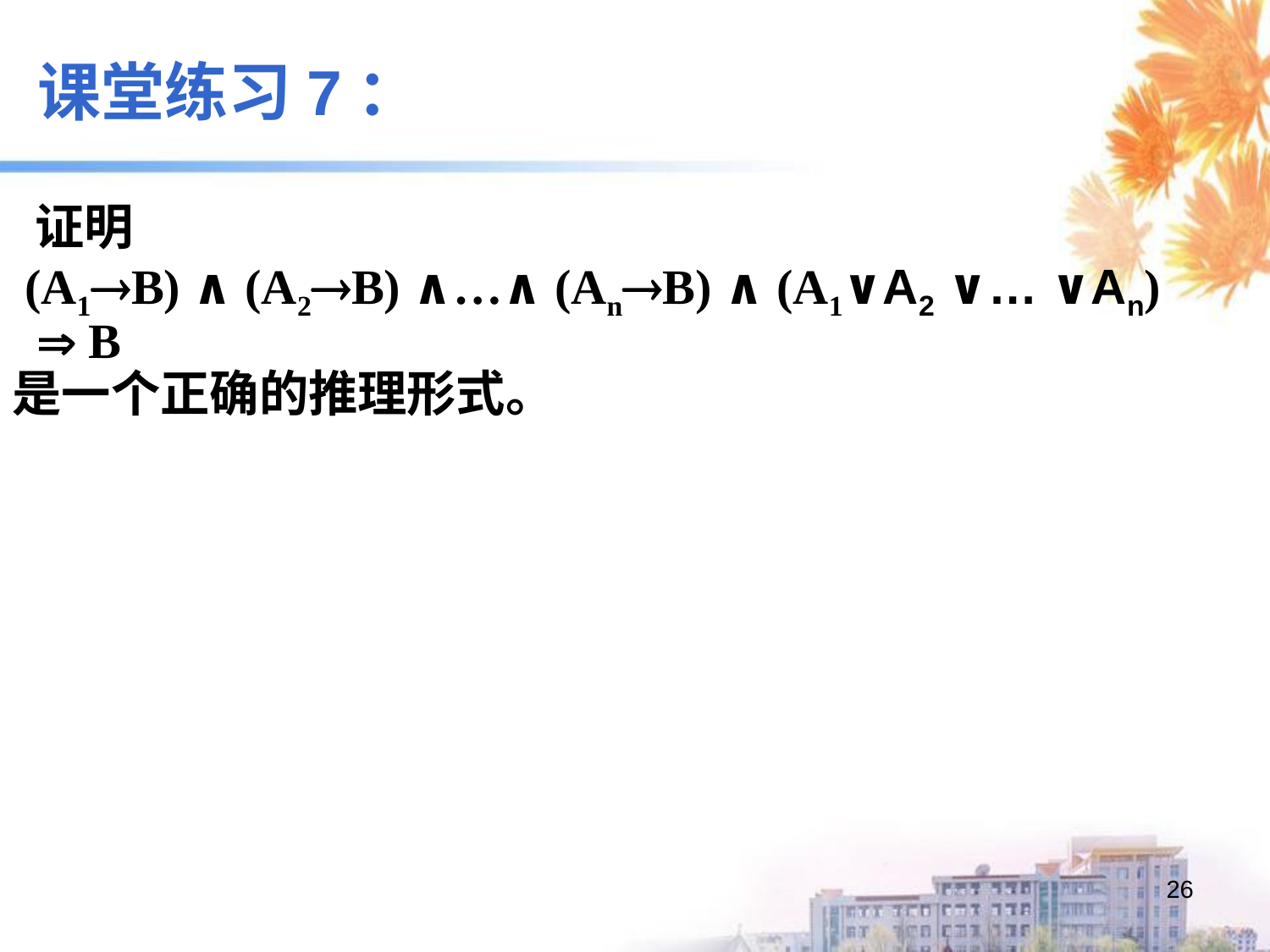

课堂练习7：
 证明
 (A1→B) ∧ (A2→B) ∧…∧ (An→B) ∧ (A1∨A2 ∨… ∨An)
  ⇒ B
是一个正确的推理形式。
26